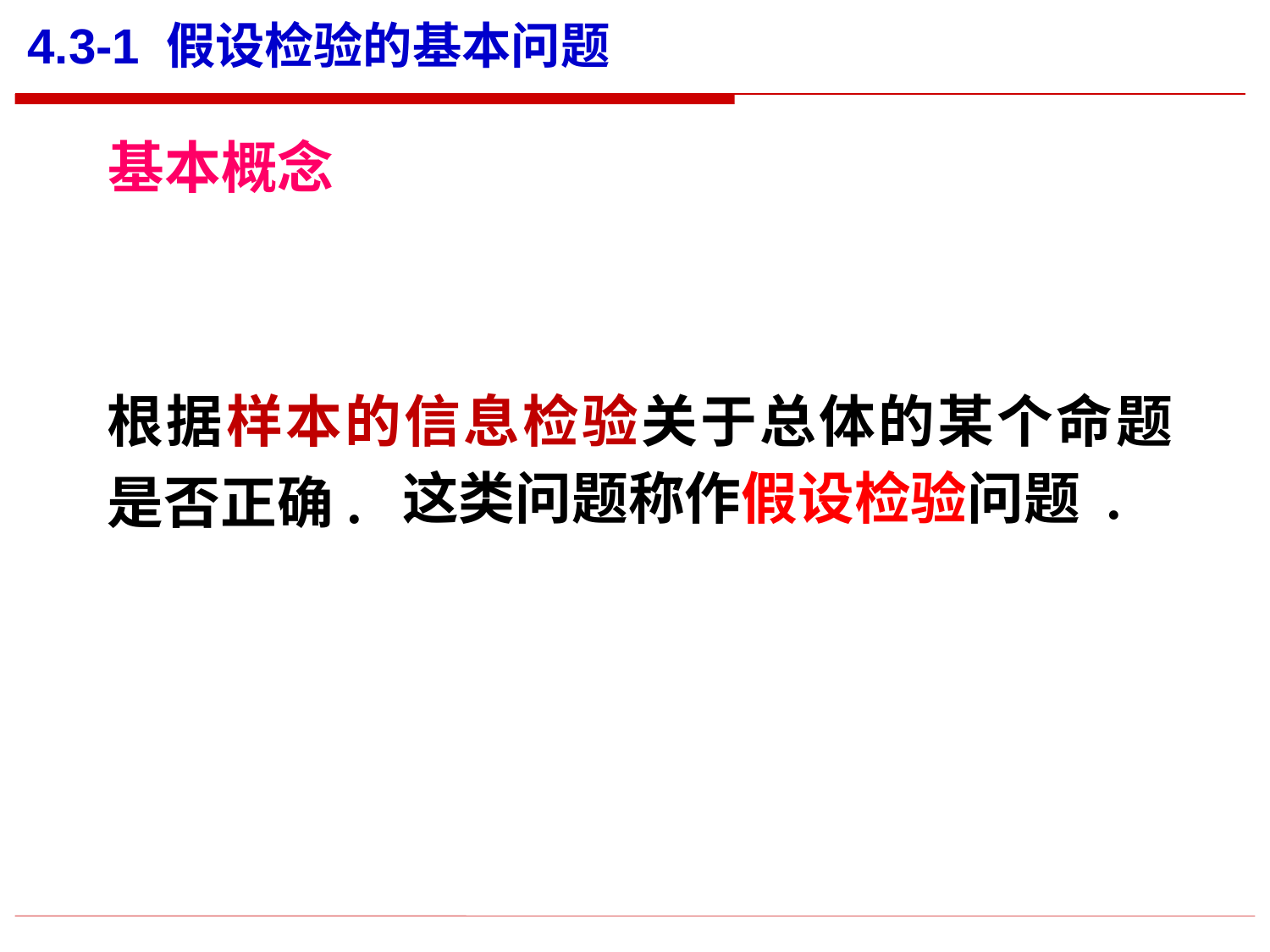

4.3-1 假设检验的基本问题
基本概念
根据样本的信息检验关于总体的某个命题是否正确.
这类问题称作假设检验问题 .